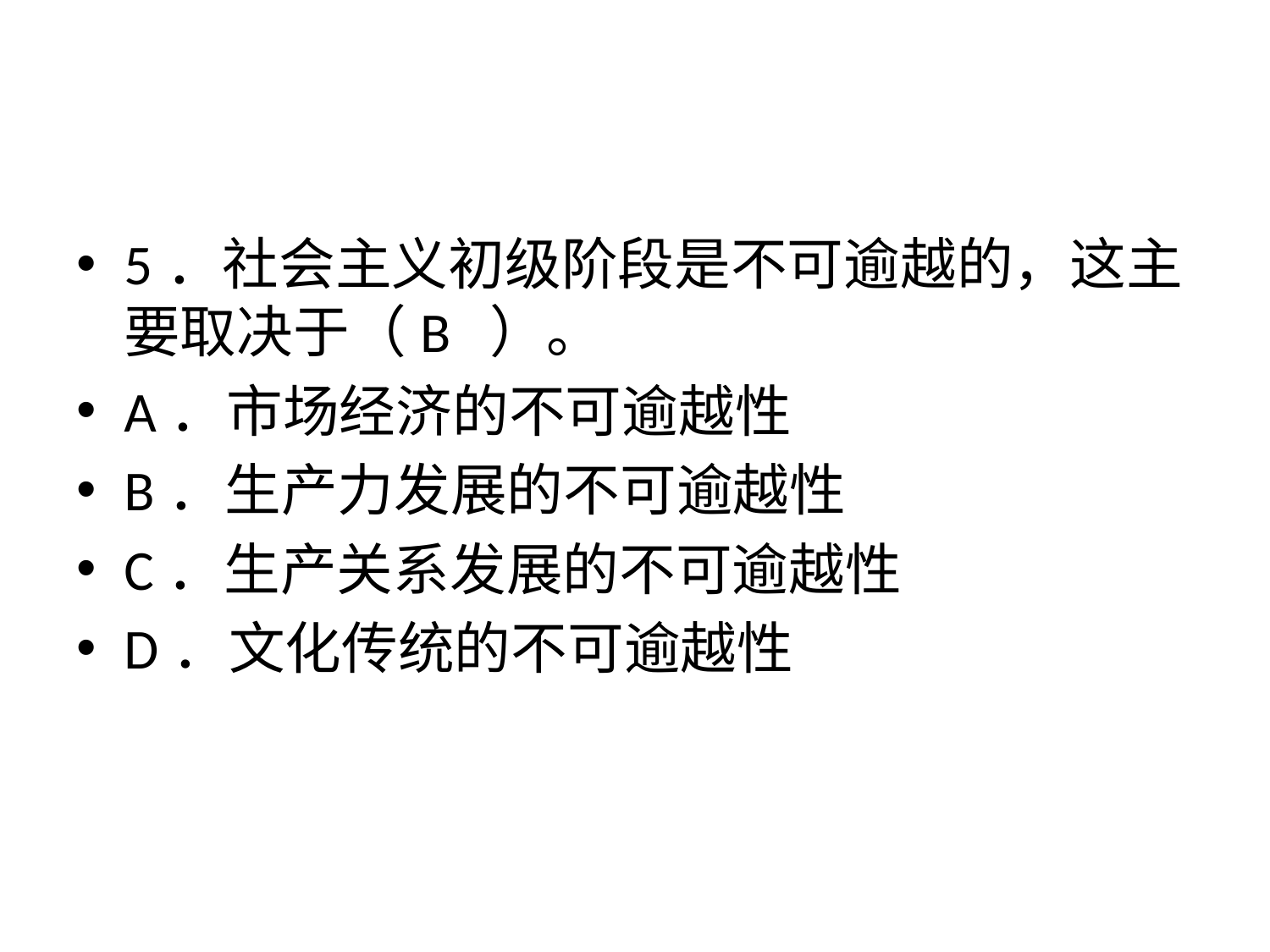

#
5．社会主义初级阶段是不可逾越的，这主要取决于（B  ）。
A．市场经济的不可逾越性
B．生产力发展的不可逾越性
C．生产关系发展的不可逾越性
D．文化传统的不可逾越性